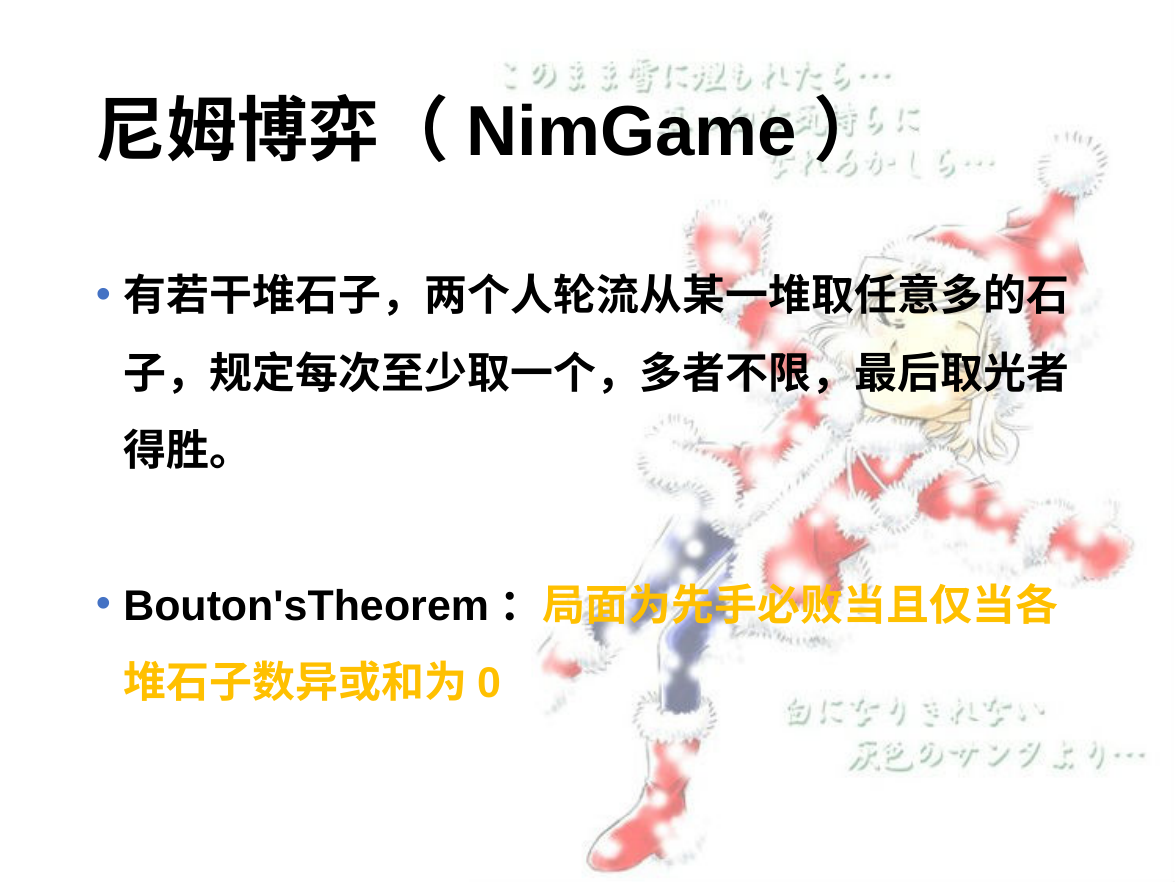

# 尼姆博弈（NimGame）
有若干堆石子，两个人轮流从某一堆取任意多的石子，规定每次至少取一个，多者不限，最后取光者得胜。

Bouton'sTheorem：局面为先手必败当且仅当各堆石子数异或和为0